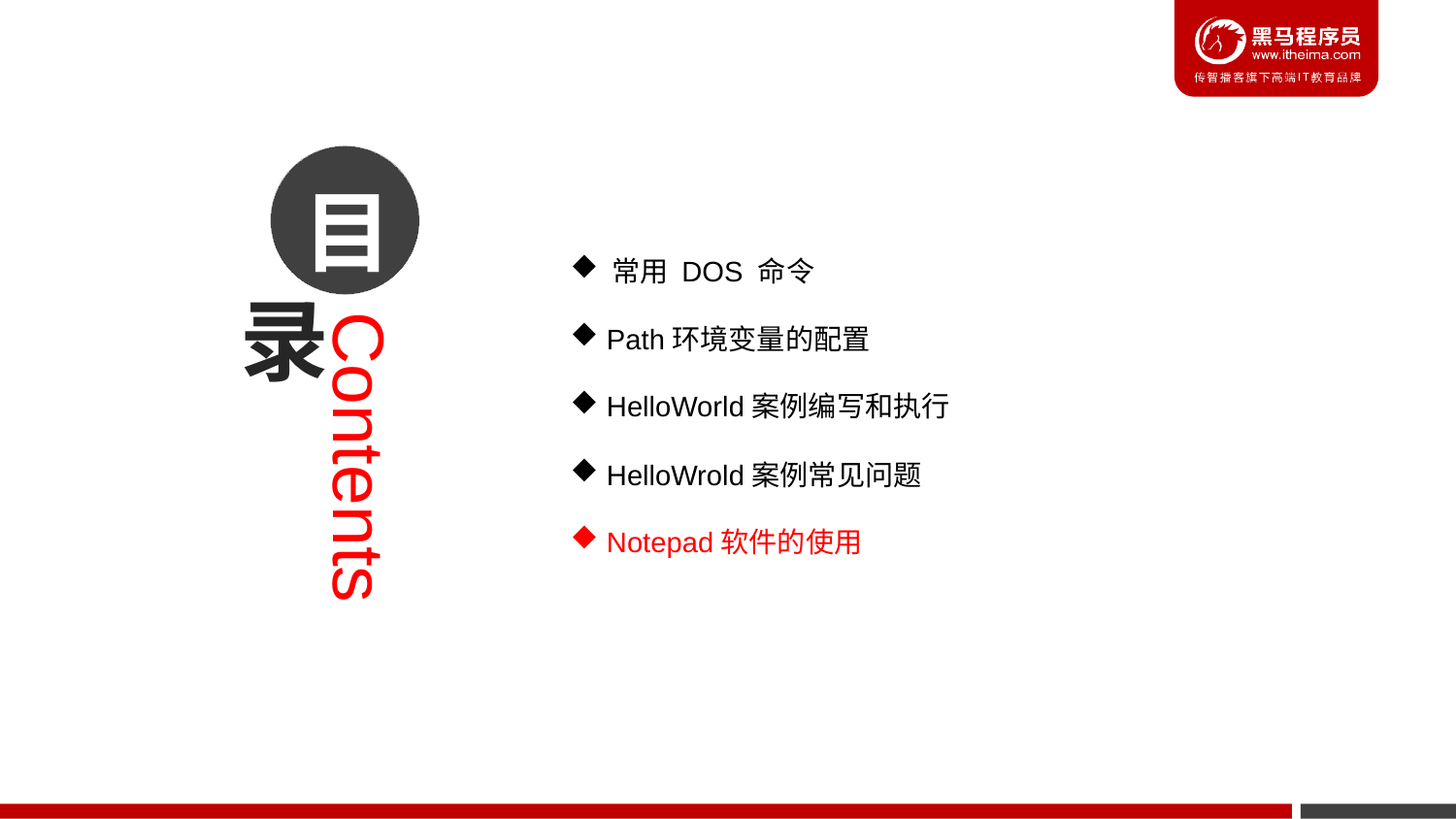

目
 常用 DOS 命令
 Path环境变量的配置
 HelloWorld案例编写和执行
 HelloWrold案例常见问题
 Notepad软件的使用
录
Contents